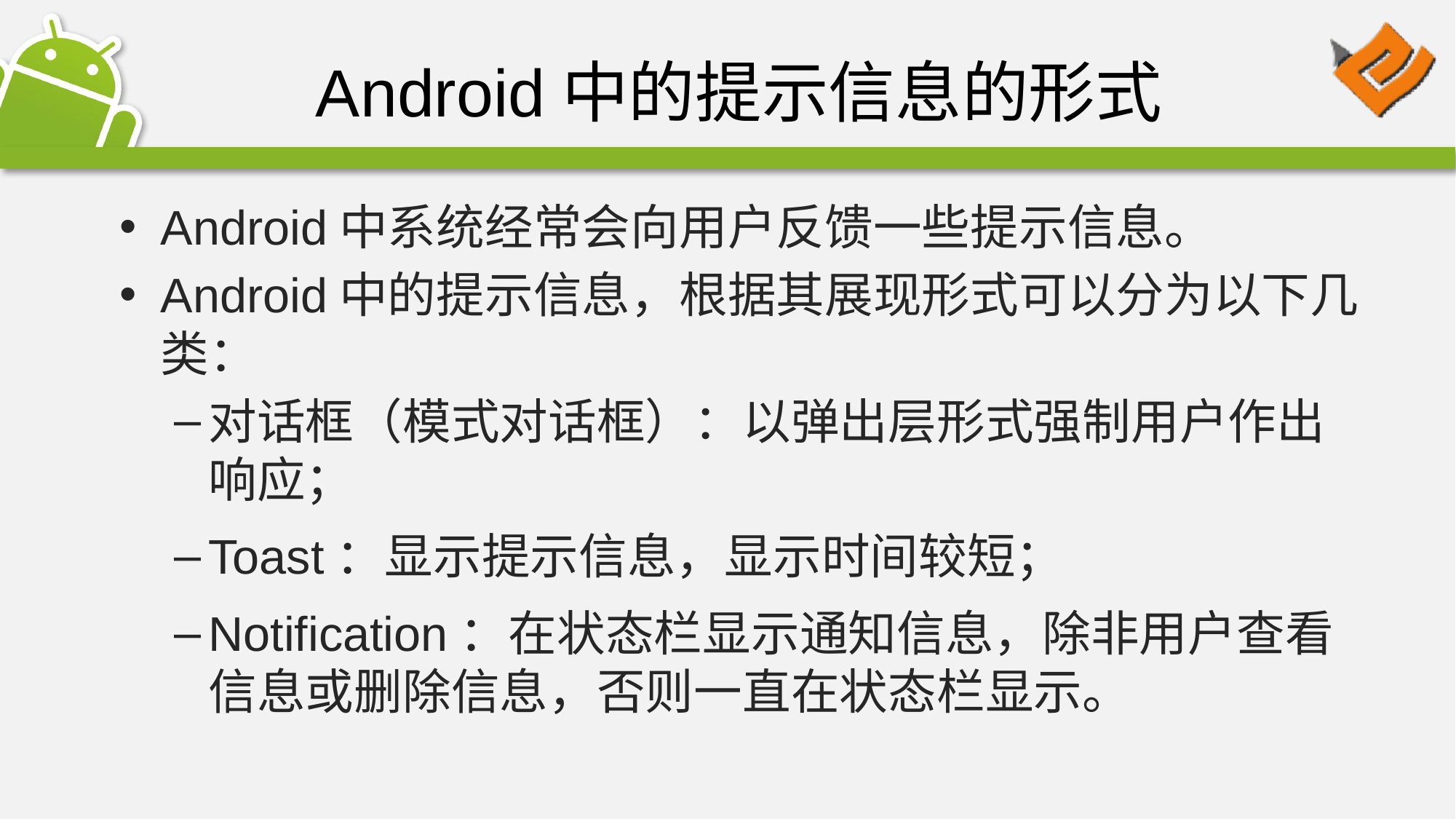

# Android中的提示信息的形式
Android中系统经常会向用户反馈一些提示信息。
Android中的提示信息，根据其展现形式可以分为以下几类：
对话框（模式对话框）：以弹出层形式强制用户作出响应；
Toast：显示提示信息，显示时间较短；
Notification：在状态栏显示通知信息，除非用户查看信息或删除信息，否则一直在状态栏显示。